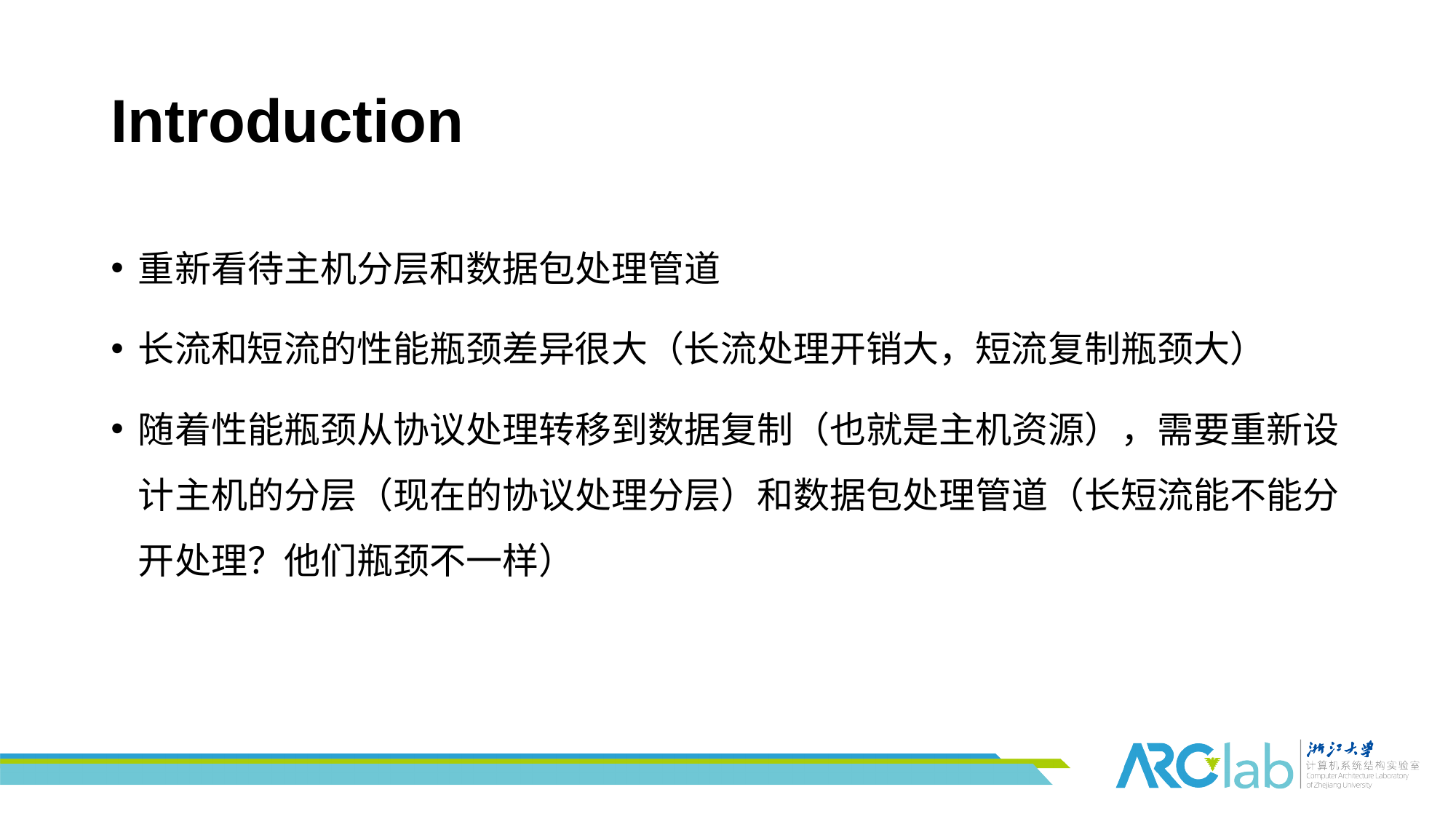

# Introduction
重新看待主机分层和数据包处理管道
长流和短流的性能瓶颈差异很大（长流处理开销大，短流复制瓶颈大）
随着性能瓶颈从协议处理转移到数据复制（也就是主机资源），需要重新设计主机的分层（现在的协议处理分层）和数据包处理管道（长短流能不能分开处理？他们瓶颈不一样）